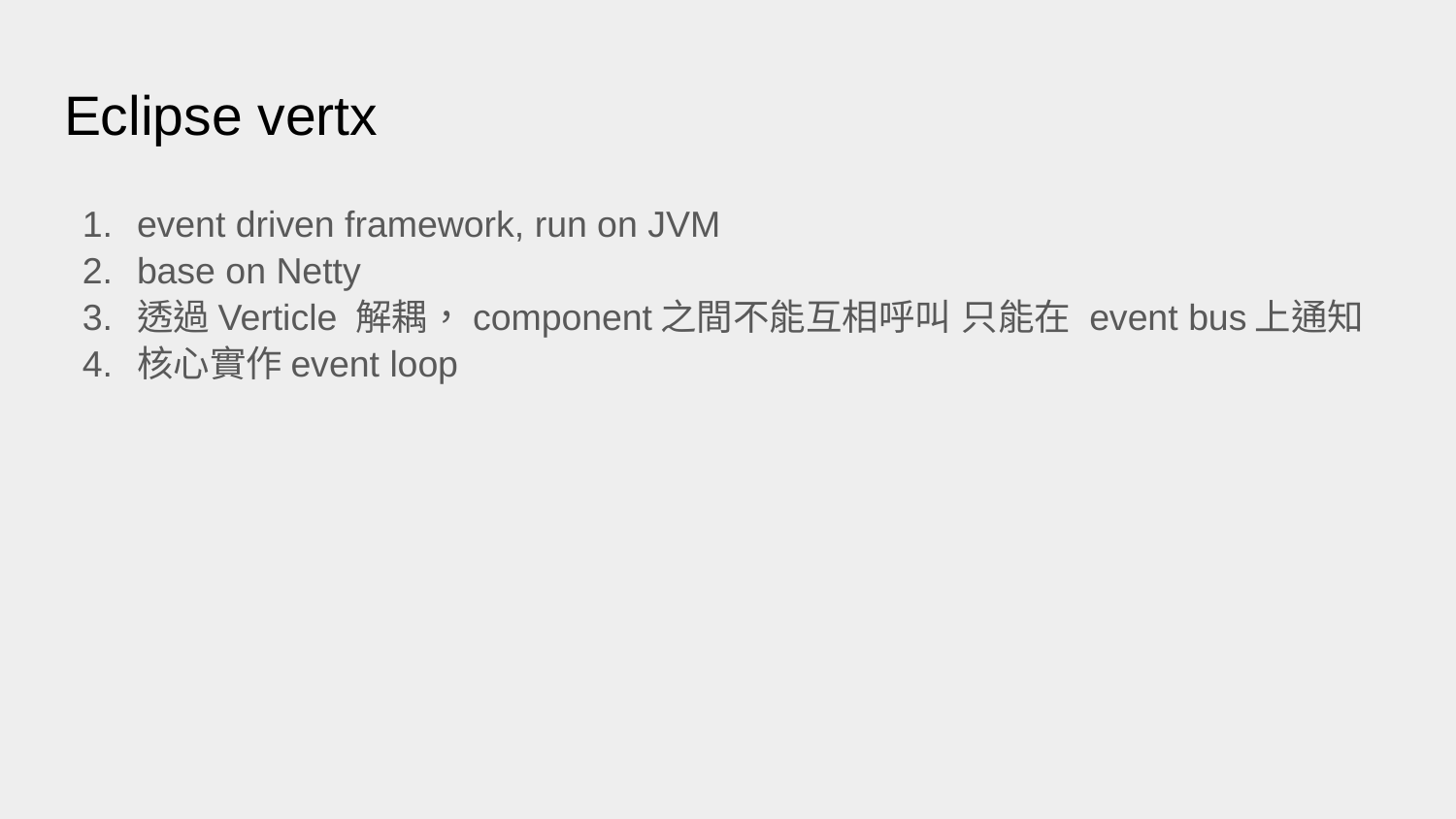

# Eclipse vertx
event driven framework, run on JVM
base on Netty
透過Verticle 解耦，component之間不能互相呼叫 只能在 event bus上通知
核心實作event loop